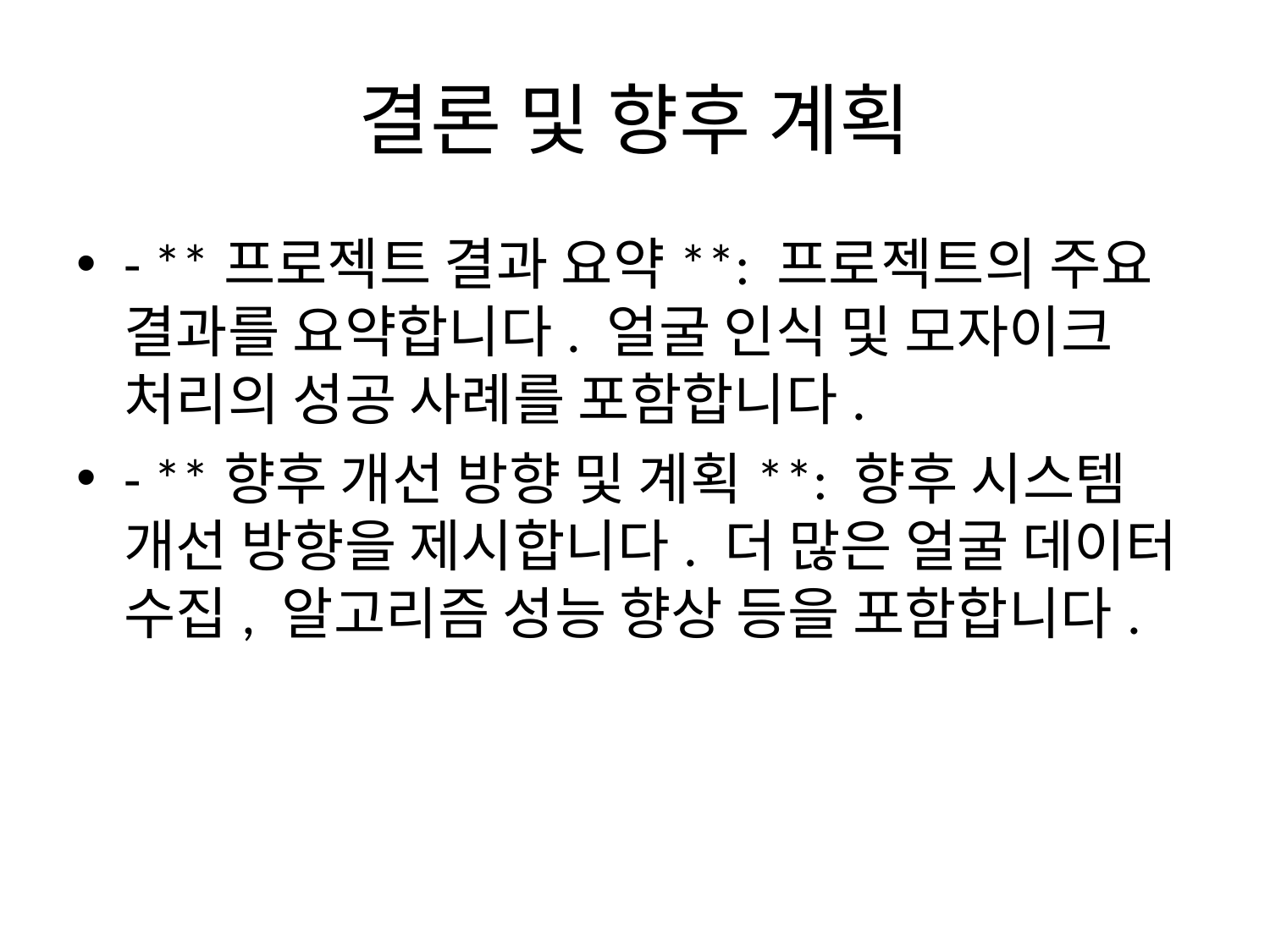

# 결론 및 향후 계획
- **프로젝트 결과 요약**: 프로젝트의 주요 결과를 요약합니다. 얼굴 인식 및 모자이크 처리의 성공 사례를 포함합니다.
- **향후 개선 방향 및 계획**: 향후 시스템 개선 방향을 제시합니다. 더 많은 얼굴 데이터 수집, 알고리즘 성능 향상 등을 포함합니다.